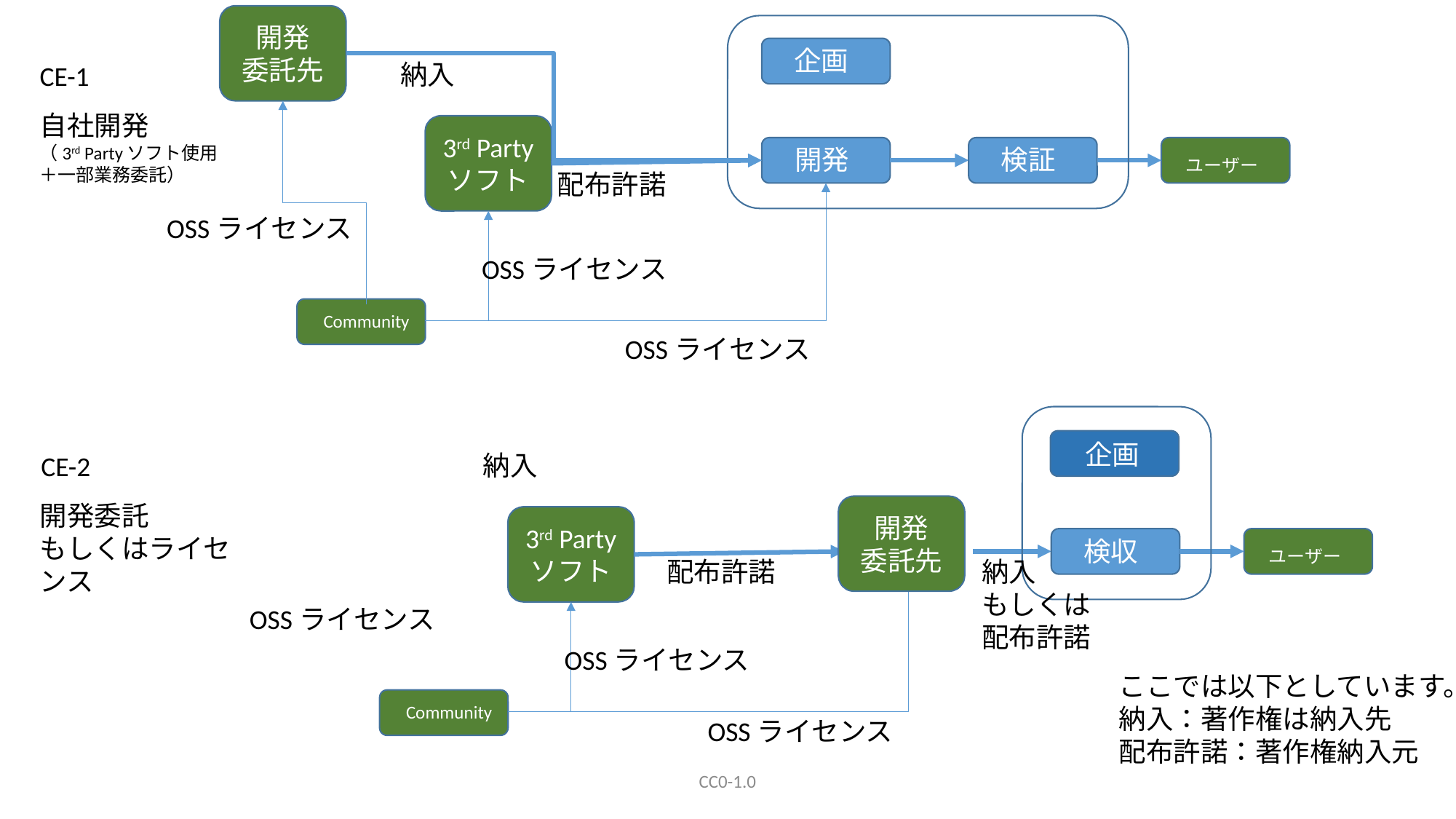

開発
委託先

企画
納入
CE-1
自社開発
（3rd Partyソフト使用
＋一部業務委託）
3rd Party
ソフト

開発

検証

ユーザー
配布許諾
OSSライセンス
OSSライセンス

Community
OSSライセンス

企画
納入
CE-2
開発委託
もしくはライセンス
開発
委託先
3rd Party
ソフト

検収

ユーザー
配布許諾
納入
もしくは
配布許諾
OSSライセンス
OSSライセンス
ここでは以下としています。
納入：著作権は納入先
配布許諾：著作権納入元

Community
OSSライセンス
CC0-1.0